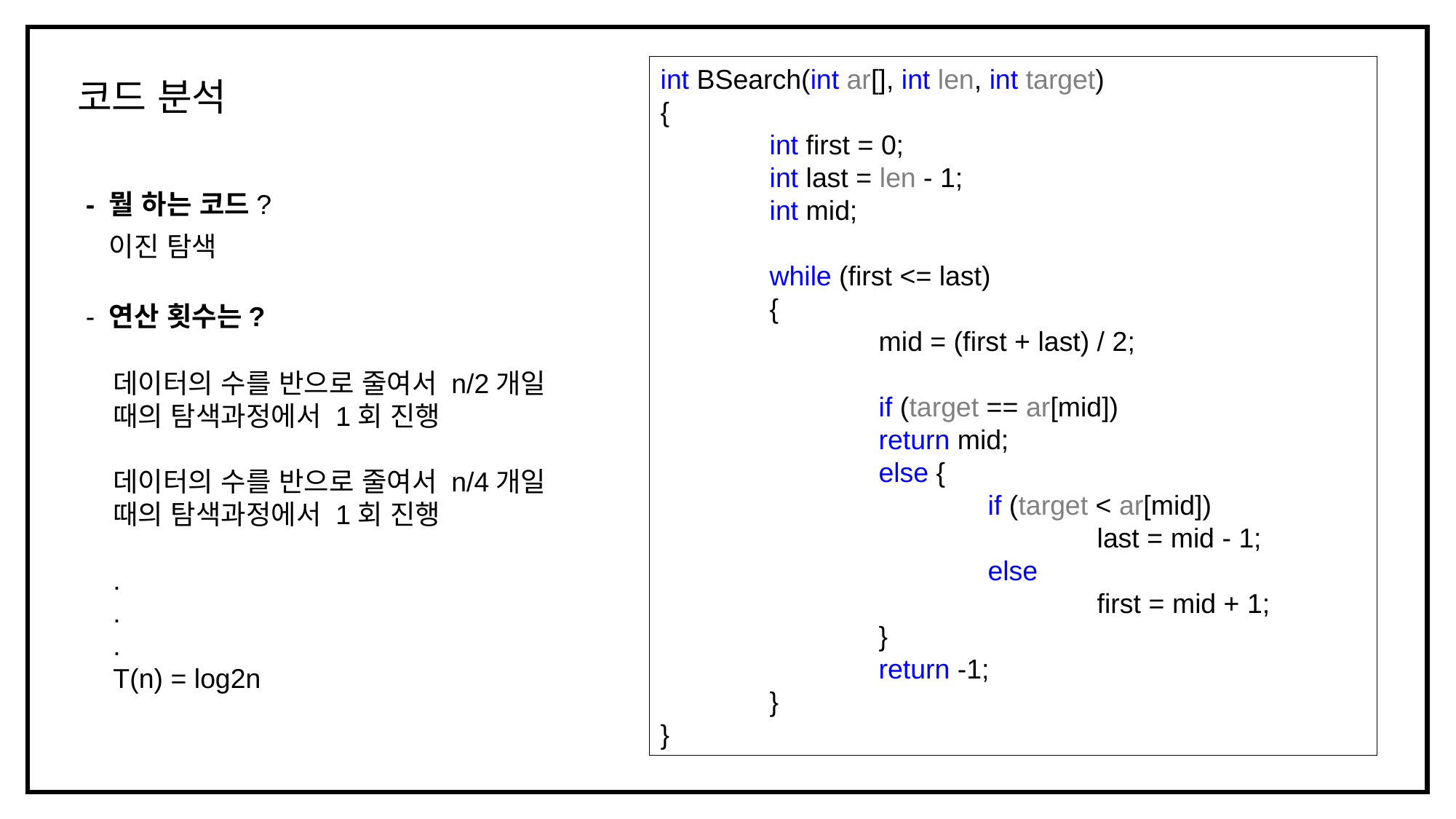

int BSearch(int ar[], int len, int target)
{
	int first = 0;
	int last = len - 1;
	int mid;

	while (first <= last)
	{
		mid = (first + last) / 2;

		if (target == ar[mid])
		return mid;
		else {
			if (target < ar[mid])
				last = mid - 1;
			else
				first = mid + 1;
		}
		return -1;
	}
}
코드 분석
- 뭘 하는 코드?
이진 탐색
- 연산 횟수는?
데이터의 수를 반으로 줄여서 n/2개일 때의 탐색과정에서 1회 진행

데이터의 수를 반으로 줄여서 n/4개일 때의 탐색과정에서 1회 진행

.
.
.
T(n) = log2n